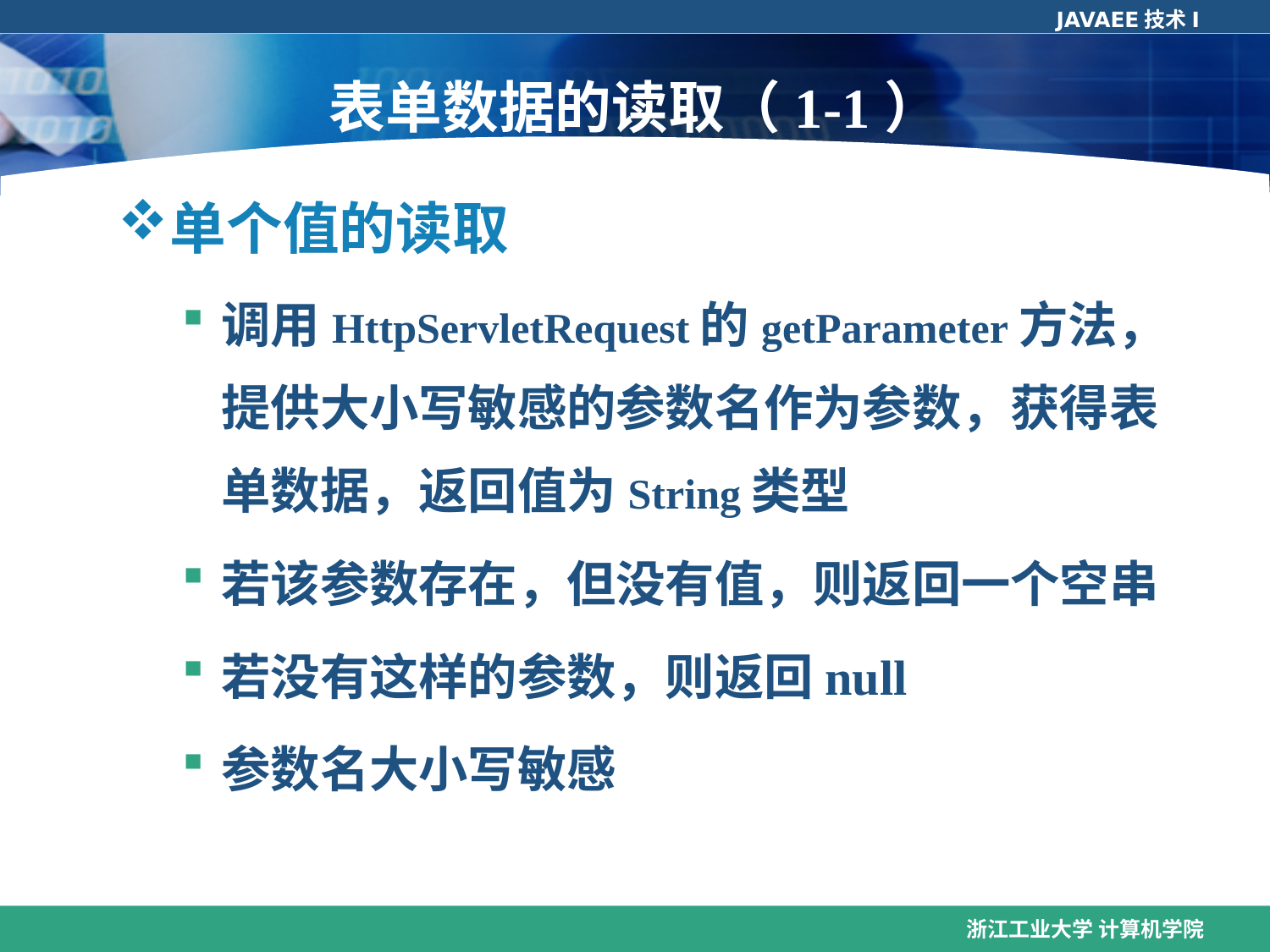

表单数据的读取（1-1）
单个值的读取
调用HttpServletRequest的getParameter方法，提供大小写敏感的参数名作为参数，获得表单数据，返回值为String类型
若该参数存在，但没有值，则返回一个空串
若没有这样的参数，则返回null
参数名大小写敏感